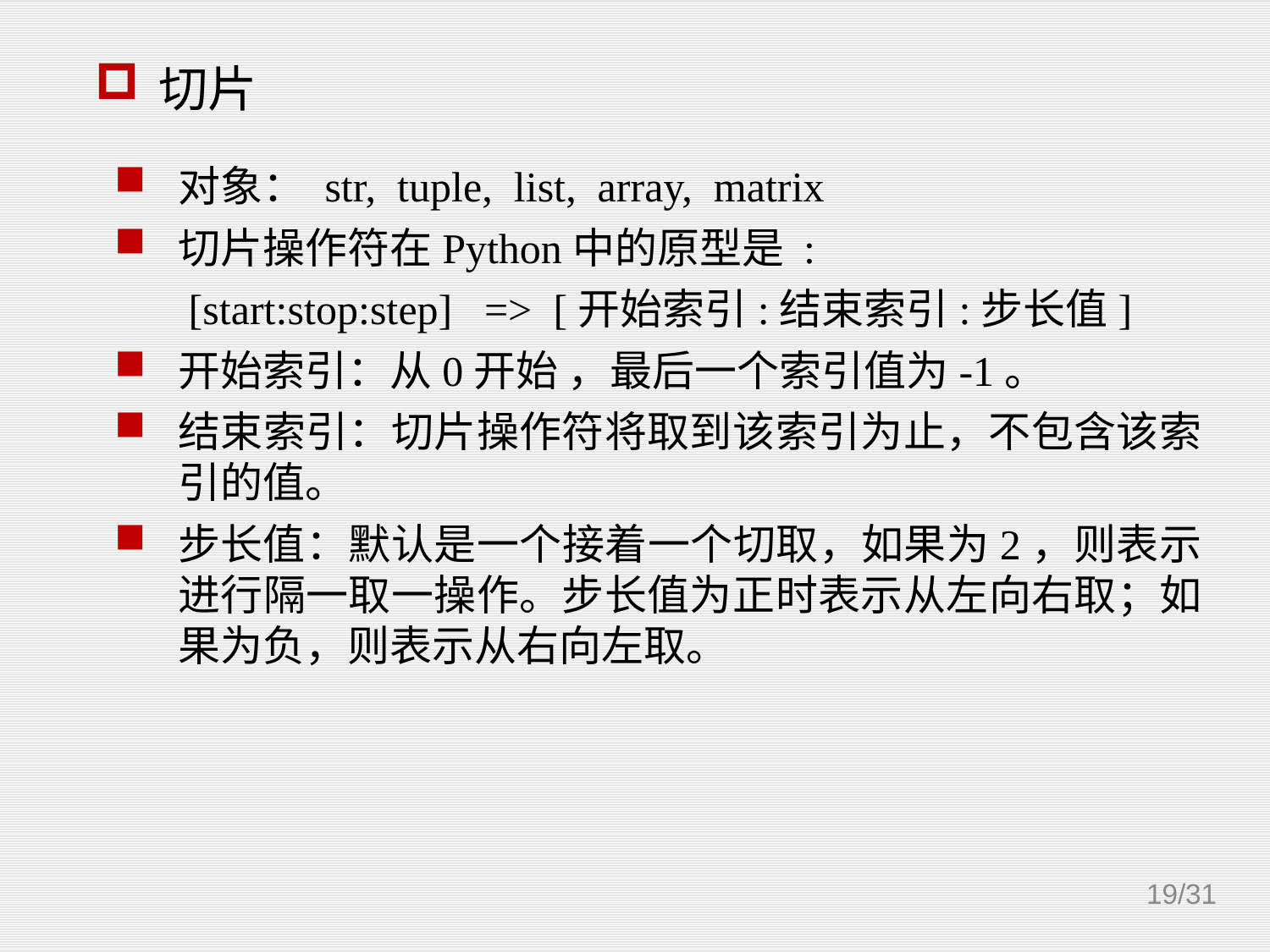

切片
对象： str,  tuple,  list,  array,  matrix
切片操作符在Python中的原型是 :
       [start:stop:step]   =>  [开始索引:结束索引:步长值]
开始索引：从0开始 ，最后一个索引值为-1。
结束索引：切片操作符将取到该索引为止，不包含该索引的值。
步长值：默认是一个接着一个切取，如果为2，则表示进行隔一取一操作。步长值为正时表示从左向右取；如果为负，则表示从右向左取。